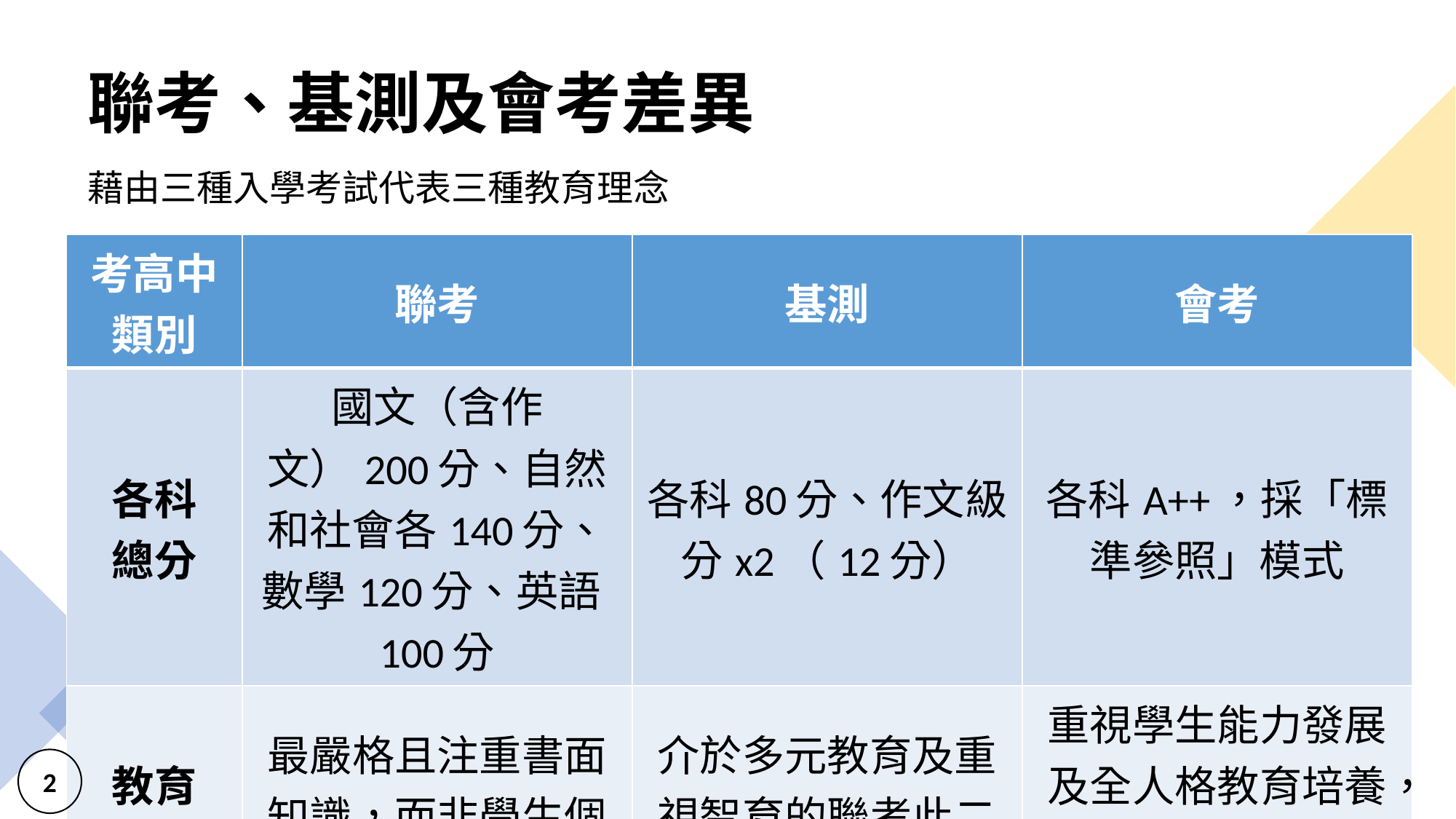

# 聯考、基測及會考差異
藉由三種入學考試代表三種教育理念

| 考高中 類別 | 聯考 | 基測 | 會考 |
| --- | --- | --- | --- |
| 各科 總分 | 國文（含作文）200分、自然和社會各140分、數學120分、英語100分 | 各科80分、作文級分x2（12分） | 各科A++，採「標準參照」模式 |
| 教育 理念 | 最嚴格且注重書面知識，而非學生個人特色。 | 介於多元教育及重視智育的聯考此二者之間。 | 重視學生能力發展及全人格教育培養，獲得應有的知識與能力。 |

2